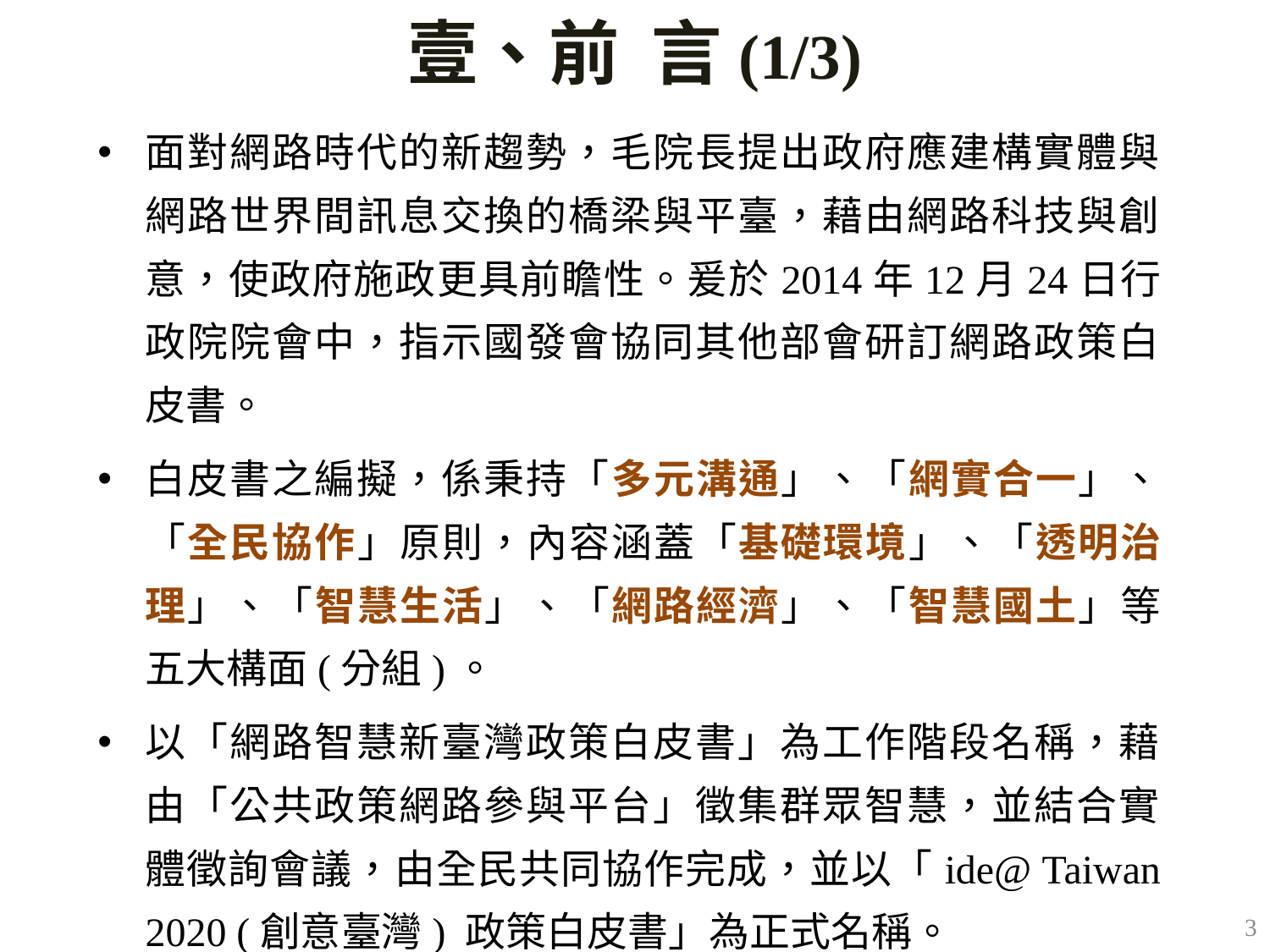

# 壹、前  言(1/3)
面對網路時代的新趨勢，毛院長提出政府應建構實體與網路世界間訊息交換的橋梁與平臺，藉由網路科技與創意，使政府施政更具前瞻性。爰於2014年12月24日行政院院會中，指示國發會協同其他部會研訂網路政策白皮書。
白皮書之編擬，係秉持「多元溝通」、「網實合一」、「全民協作」原則，內容涵蓋「基礎環境」、「透明治理」、「智慧生活」、「網路經濟」、「智慧國土」等五大構面(分組)。
以「網路智慧新臺灣政策白皮書」為工作階段名稱，藉由「公共政策網路參與平台」徵集群眾智慧，並結合實體徵詢會議，由全民共同協作完成，並以「ide@ Taiwan 2020 (創意臺灣) 政策白皮書」為正式名稱。
3